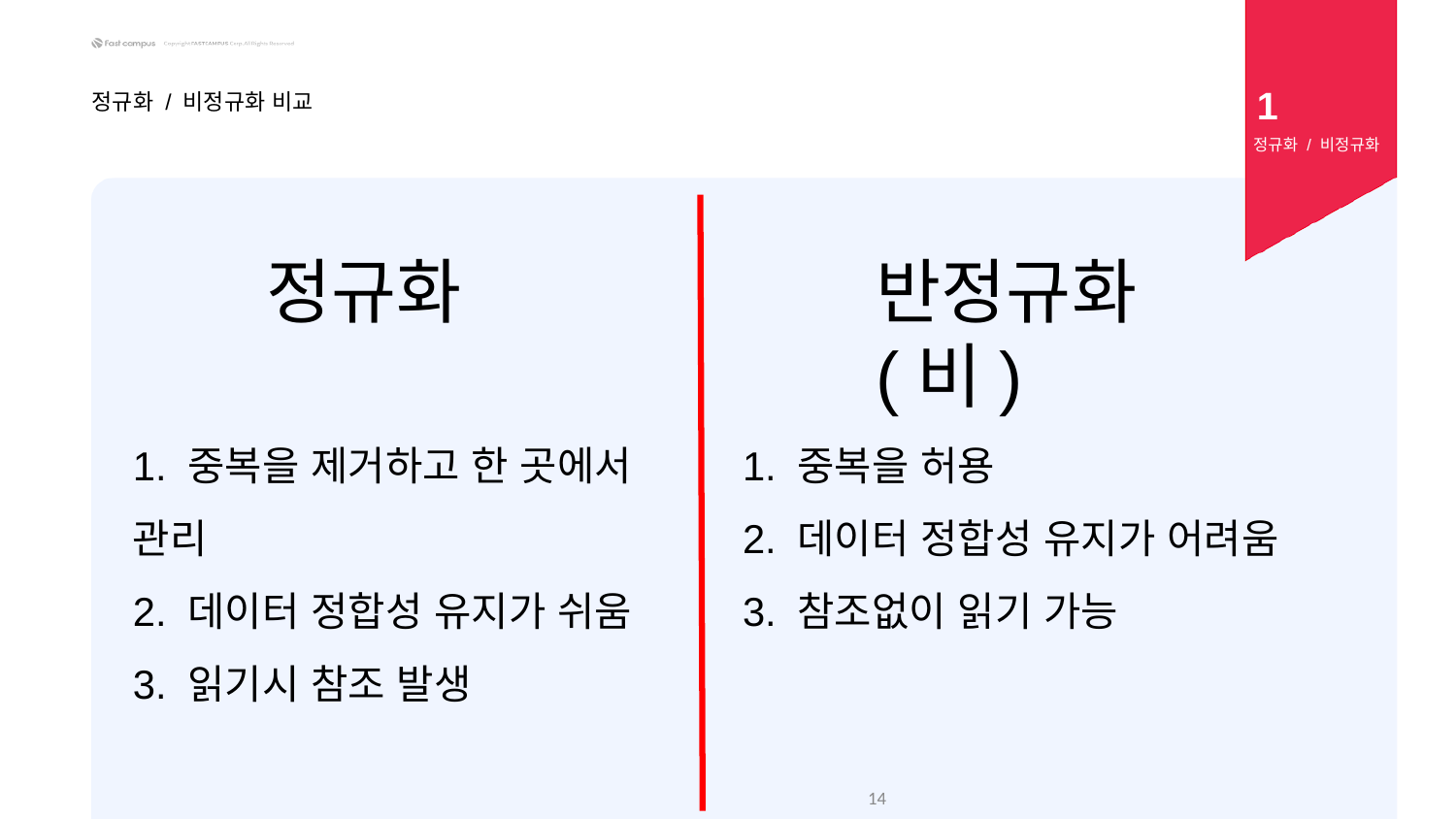

1
정규화 / 비정규화 비교
 정규화 / 비정규화
정규화
1. 중복을 제거하고 한 곳에서 관리
2. 데이터 정합성 유지가 쉬움
3. 읽기시 참조 발생
반정규화(비)
1. 중복을 허용
2. 데이터 정합성 유지가 어려움
3. 참조없이 읽기 가능

14